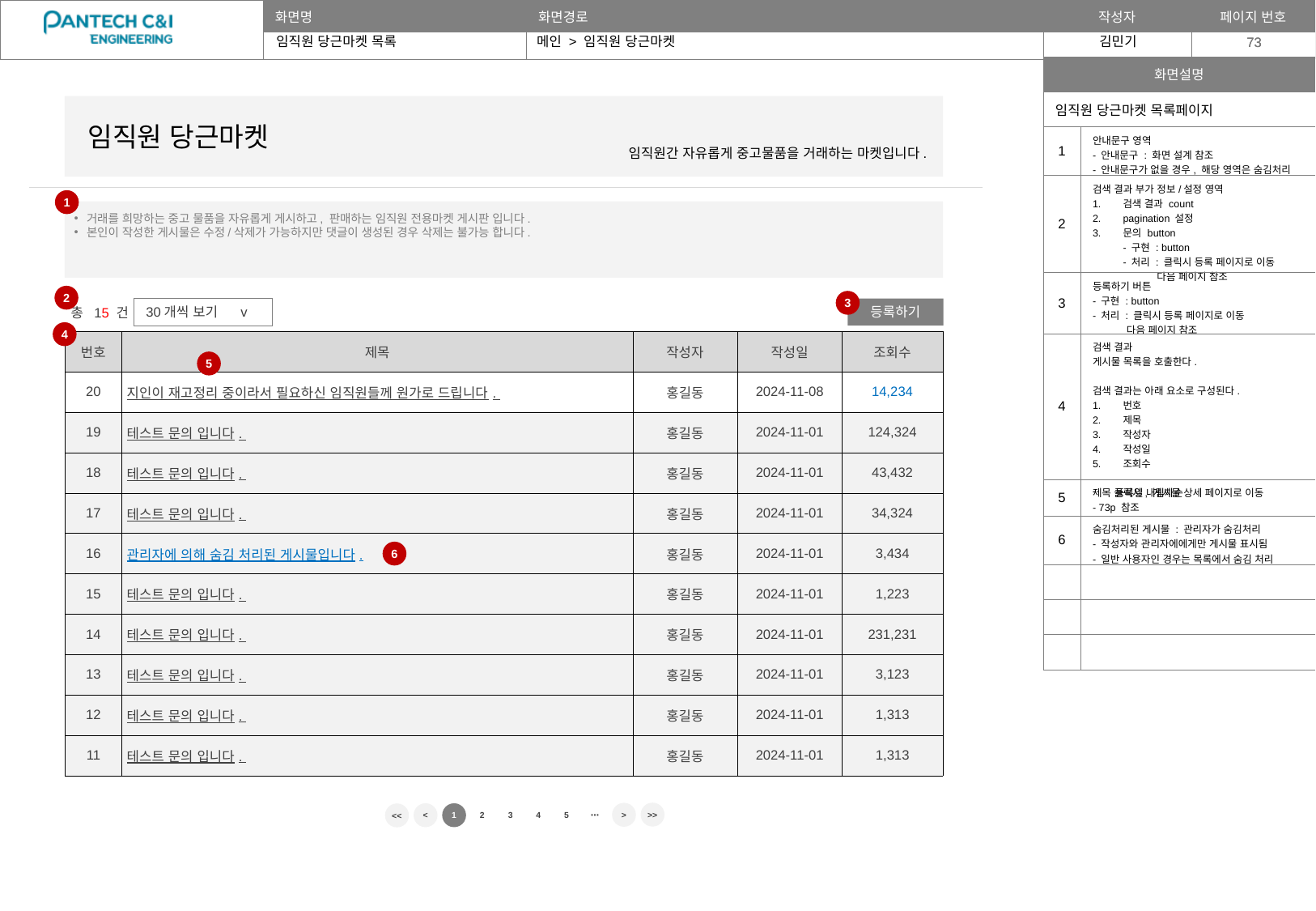

임직원 당근마켓 목록
메인 > 임직원 당근마켓
73
73
| 화면설명 |  |
| --- | --- |
| 임직원 당근마켓 목록페이지 |  |
| 1 | 안내문구 영역 - 안내문구 : 화면 설계 참조 - 안내문구가 없을 경우, 해당 영역은 숨김처리 |
| 2 | 검색 결과 부가 정보/설정 영역 검색 결과 count pagination 설정 문의 button - 구현 : button - 처리 : 클릭시 등록 페이지로 이동 다음 페이지 참조 |
| 3 | 등록하기 버튼 - 구현 : button - 처리 : 클릭시 등록 페이지로 이동 다음 페이지 참조 |
| 4 | 검색 결과 게시물 목록을 호출한다. 검색 결과는 아래 요소로 구성된다. 번호 제목 작성자 작성일 조회수 등록일 내림차순 |
| 5 | 제목 클릭시, 게시물 상세 페이지로 이동 - 73p 참조 |
| 6 | 숨김처리된 게시물 : 관리자가 숨김처리 - 작성자와 관리자에에게만 게시물 표시됨 - 일반 사용자인 경우는 목록에서 숨김 처리 |
|  |  |
|  |  |
|  |  |
 임직원 당근마켓
임직원간 자유롭게 중고물품을 거래하는 마켓입니다.
1
거래를 희망하는 중고 물품을 자유롭게 게시하고, 판매하는 임직원 전용마켓 게시판 입니다.
본인이 작성한 게시물은 수정/삭제가 가능하지만 댓글이 생성된 경우 삭제는 불가능 합니다.
2
3
총  15 건
등록하기
30개씩 보기     v
4
| 번호 | 제목 | 작성자 | 작성일 | 조회수 |
| --- | --- | --- | --- | --- |
| 20 | 지인이 재고정리 중이라서 필요하신 임직원들께 원가로 드립니다. | 홍길동 | 2024-11-08 | 14,234 |
| 19 | 테스트 문의 입니다. | 홍길동 | 2024-11-01 | 124,324 |
| 18 | 테스트 문의 입니다. | 홍길동 | 2024-11-01 | 43,432 |
| 17 | 테스트 문의 입니다. | 홍길동 | 2024-11-01 | 34,324 |
| 16 | 관리자에 의해 숨김 처리된 게시물입니다. | 홍길동 | 2024-11-01 | 3,434 |
| 15 | 테스트 문의 입니다. | 홍길동 | 2024-11-01 | 1,223 |
| 14 | 테스트 문의 입니다. | 홍길동 | 2024-11-01 | 231,231 |
| 13 | 테스트 문의 입니다. | 홍길동 | 2024-11-01 | 3,123 |
| 12 | 테스트 문의 입니다. | 홍길동 | 2024-11-01 | 1,313 |
| 11 | 테스트 문의 입니다. | 홍길동 | 2024-11-01 | 1,313 |
5
6
>>
⋯
>
3
4
5
<
1
2
<<